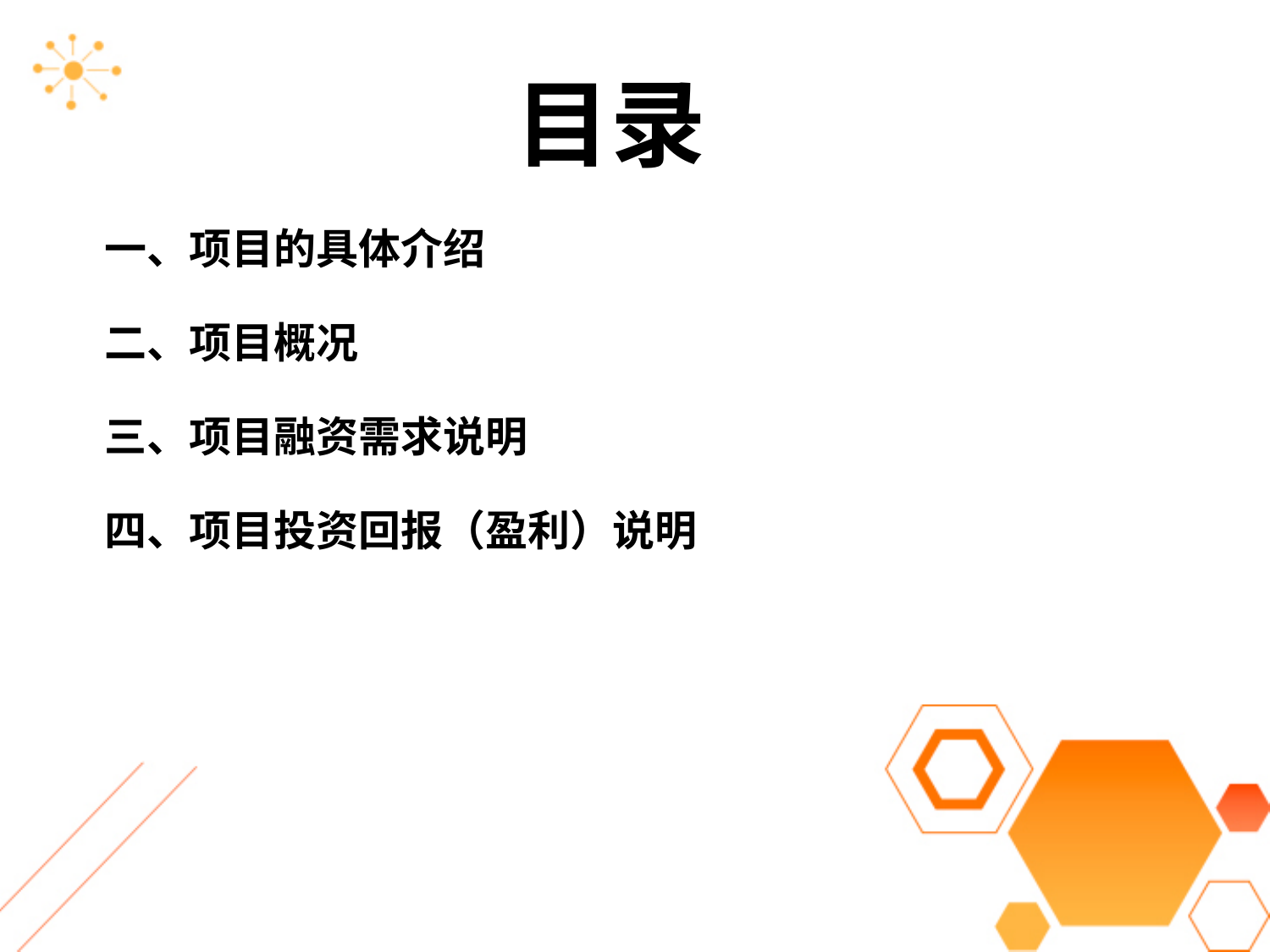

# 目录
一、项目的具体介绍
二、项目概况
三、项目融资需求说明
四、项目投资回报（盈利）说明